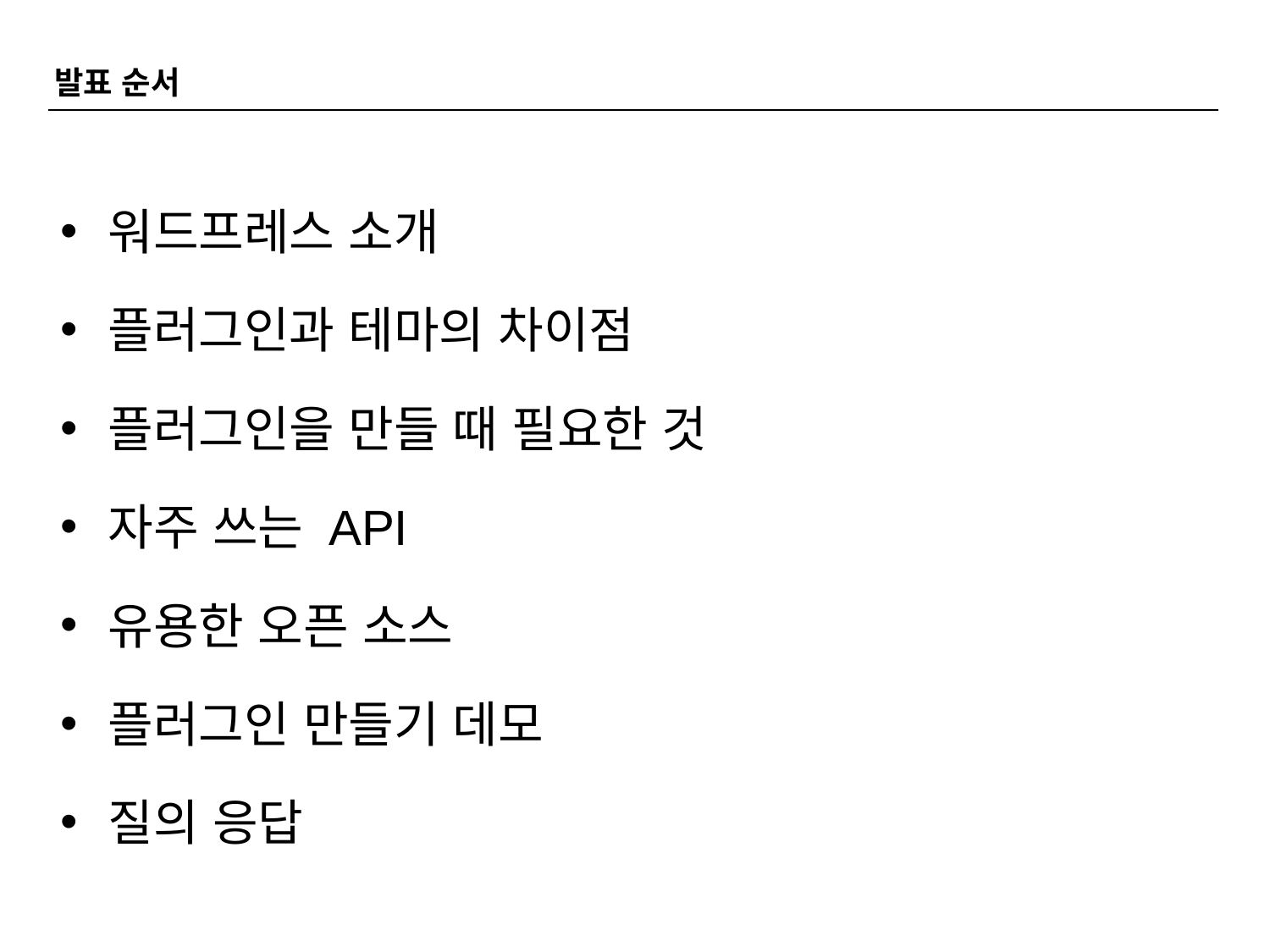

발표 순서
워드프레스 소개
플러그인과 테마의 차이점
플러그인을 만들 때 필요한 것
자주 쓰는 API
유용한 오픈 소스
플러그인 만들기 데모
질의 응답